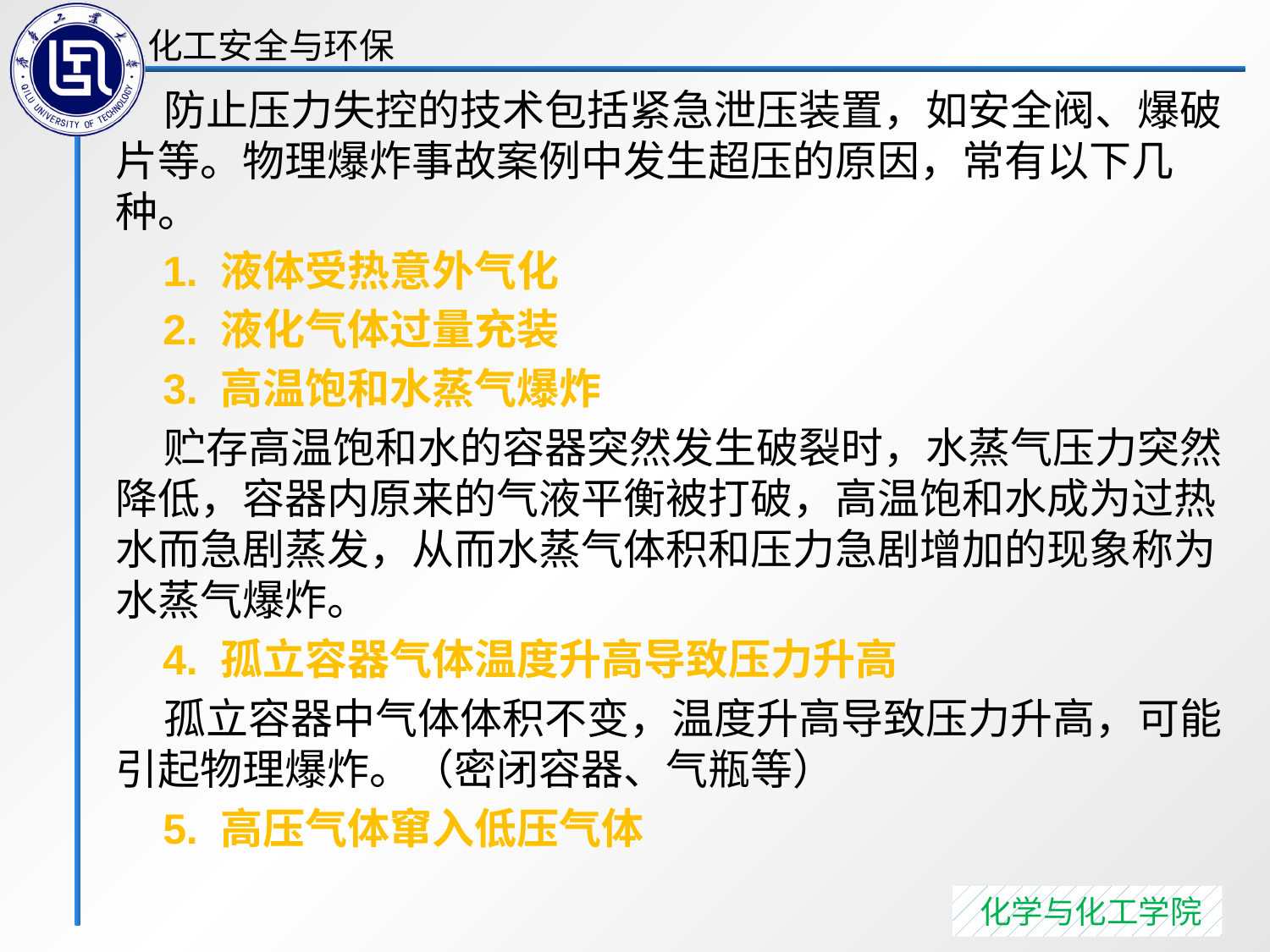

防止压力失控的技术包括紧急泄压装置，如安全阀、爆破片等。物理爆炸事故案例中发生超压的原因，常有以下几种。
    1. 液体受热意外气化
    2. 液化气体过量充装
    3. 高温饱和水蒸气爆炸
    贮存高温饱和水的容器突然发生破裂时，水蒸气压力突然降低，容器内原来的气液平衡被打破，高温饱和水成为过热水而急剧蒸发，从而水蒸气体积和压力急剧增加的现象称为水蒸气爆炸。
    4. 孤立容器气体温度升高导致压力升高
    孤立容器中气体体积不变，温度升高导致压力升高，可能引起物理爆炸。（密闭容器、气瓶等）
    5. 高压气体窜入低压气体